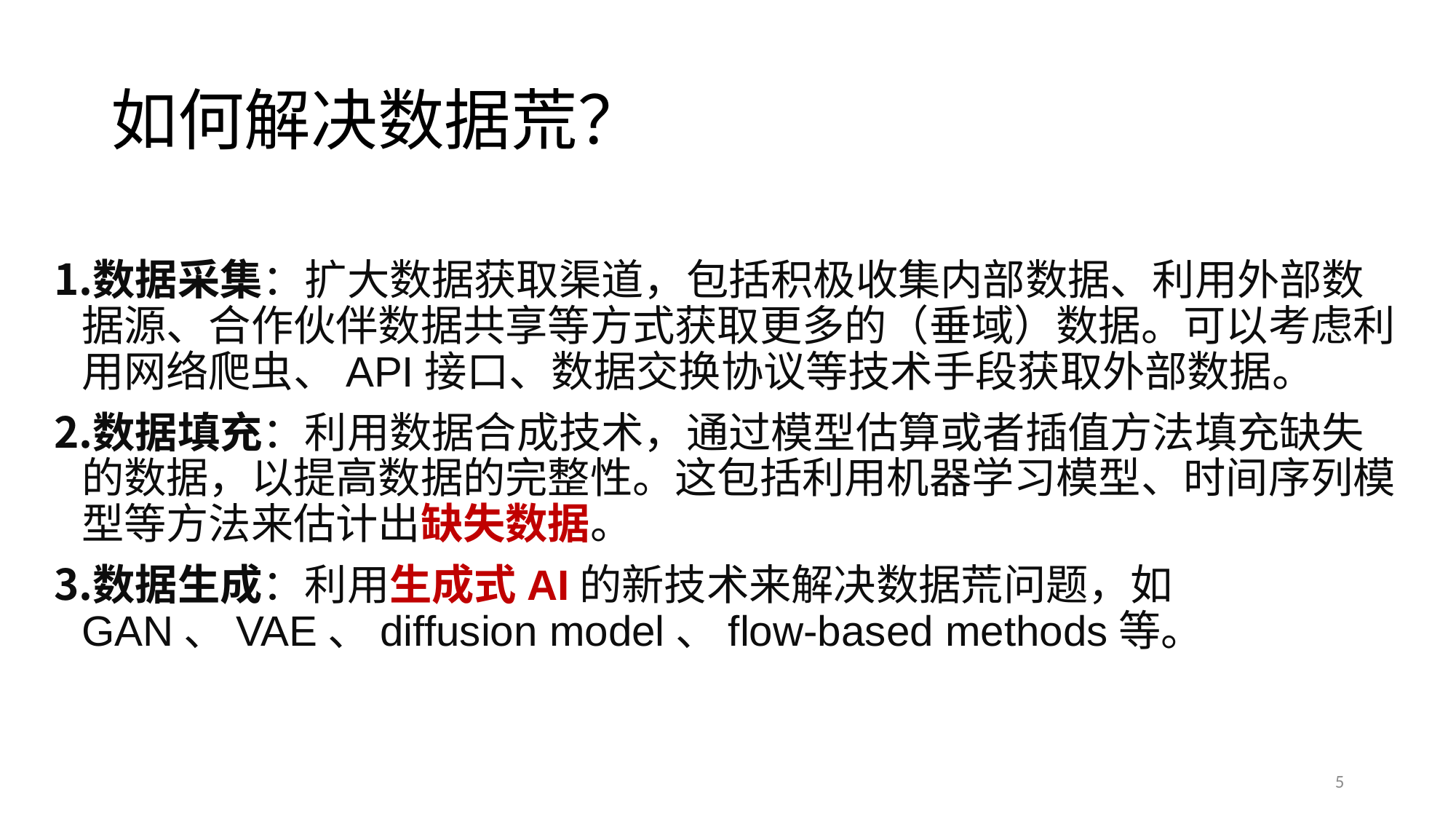

# 如何解决数据荒？
数据采集：扩大数据获取渠道，包括积极收集内部数据、利用外部数据源、合作伙伴数据共享等方式获取更多的（垂域）数据。可以考虑利用网络爬虫、API接口、数据交换协议等技术手段获取外部数据。
数据填充：利用数据合成技术，通过模型估算或者插值方法填充缺失的数据，以提高数据的完整性。这包括利用机器学习模型、时间序列模型等方法来估计出缺失数据。
数据生成：利用生成式AI的新技术来解决数据荒问题，如GAN、VAE、diffusion model、flow-based methods等。
5